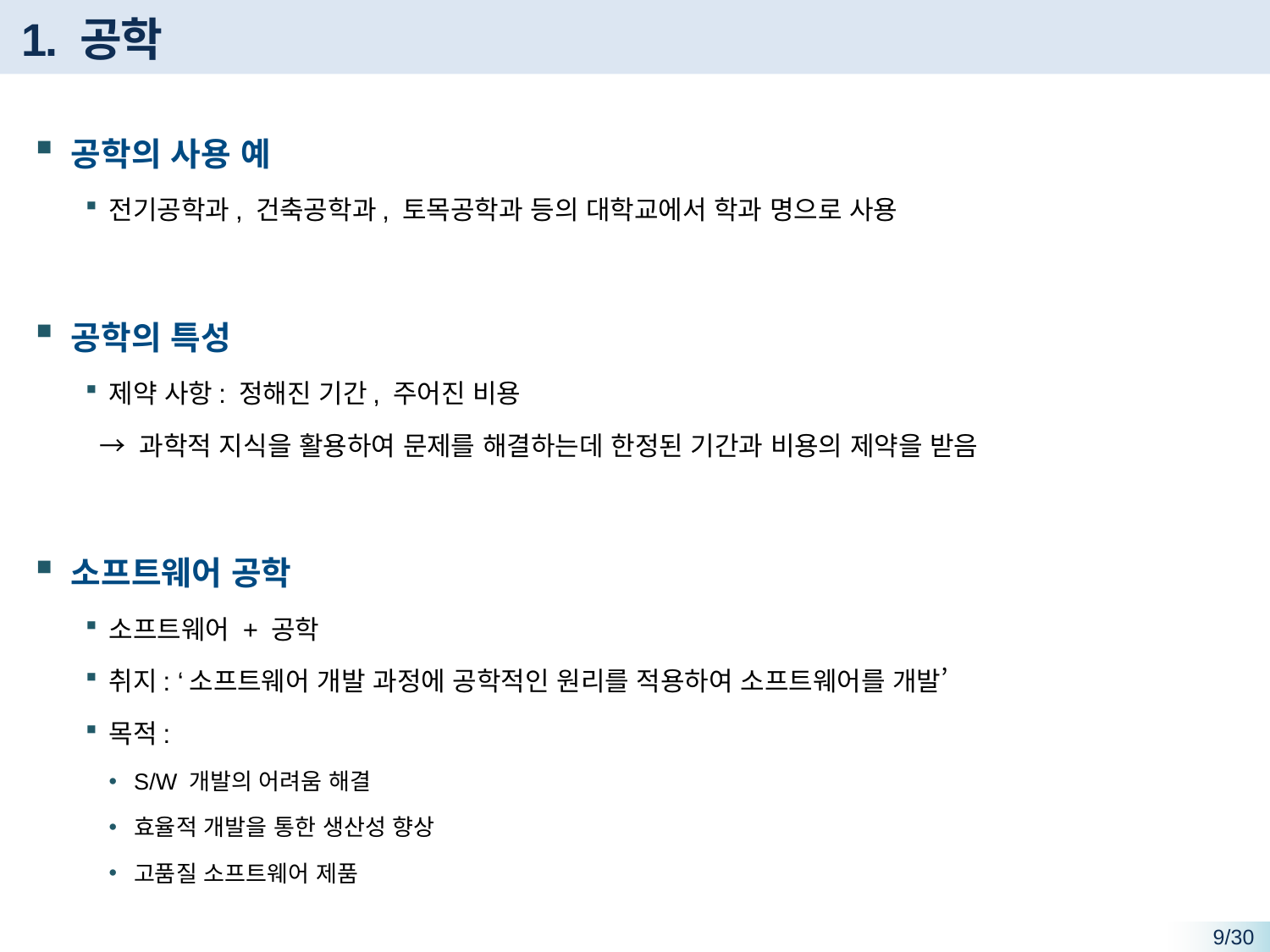

# 1. 공학
공학의 사용 예
전기공학과, 건축공학과, 토목공학과 등의 대학교에서 학과 명으로 사용

공학의 특성
제약 사항: 정해진 기간, 주어진 비용
  → 과학적 지식을 활용하여 문제를 해결하는데 한정된 기간과 비용의 제약을 받음

소프트웨어 공학
소프트웨어 + 공학
취지: ‘소프트웨어 개발 과정에 공학적인 원리를 적용하여 소프트웨어를 개발’
목적:
S/W 개발의 어려움 해결
효율적 개발을 통한 생산성 향상
고품질 소프트웨어 제품